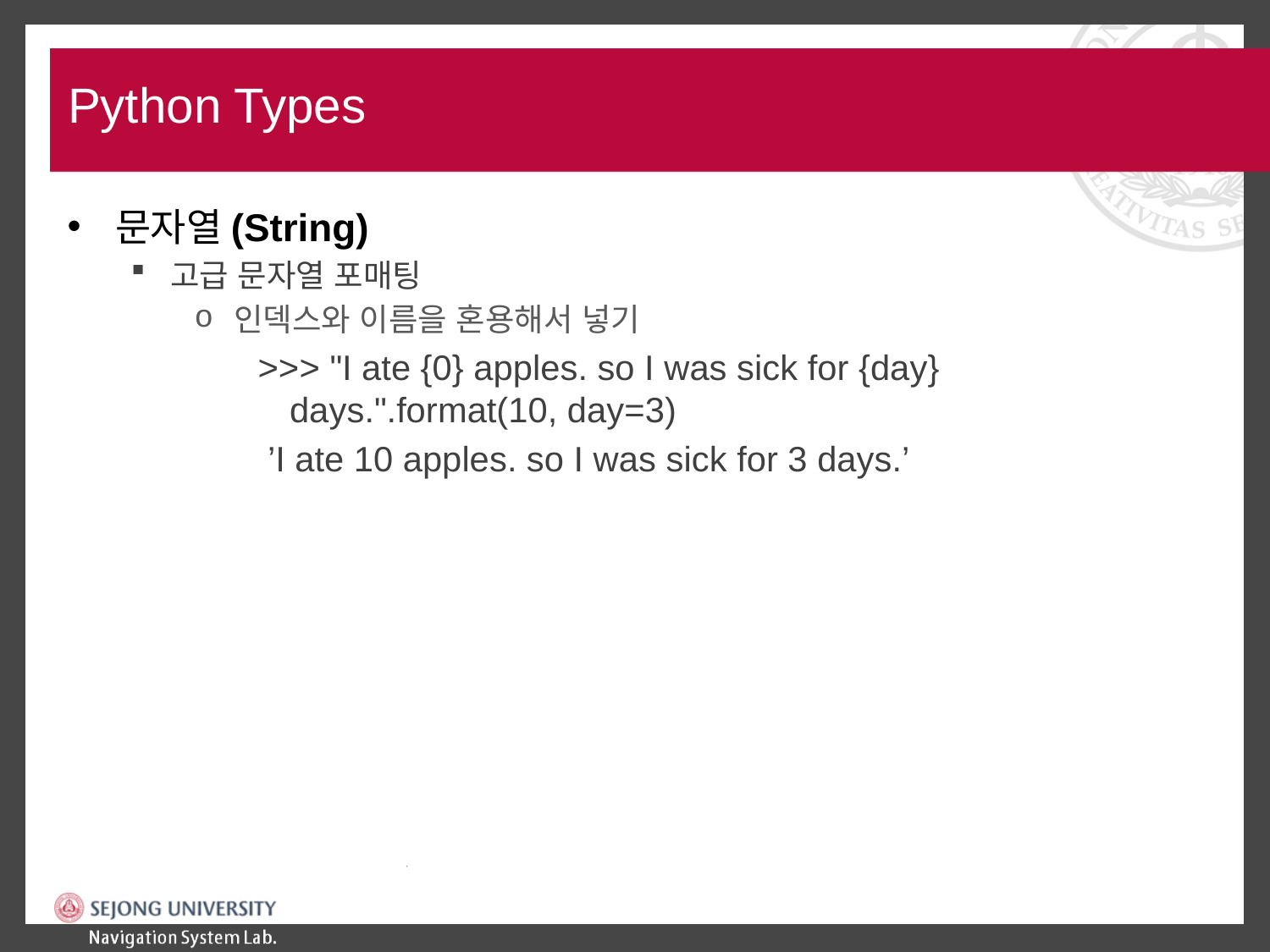

# Python Types
문자열(String)
고급 문자열 포매팅
인덱스와 이름을 혼용해서 넣기
>>> "I ate {0} apples. so I was sick for {day} days.".format(10, day=3)
 ’I ate 10 apples. so I was sick for 3 days.’